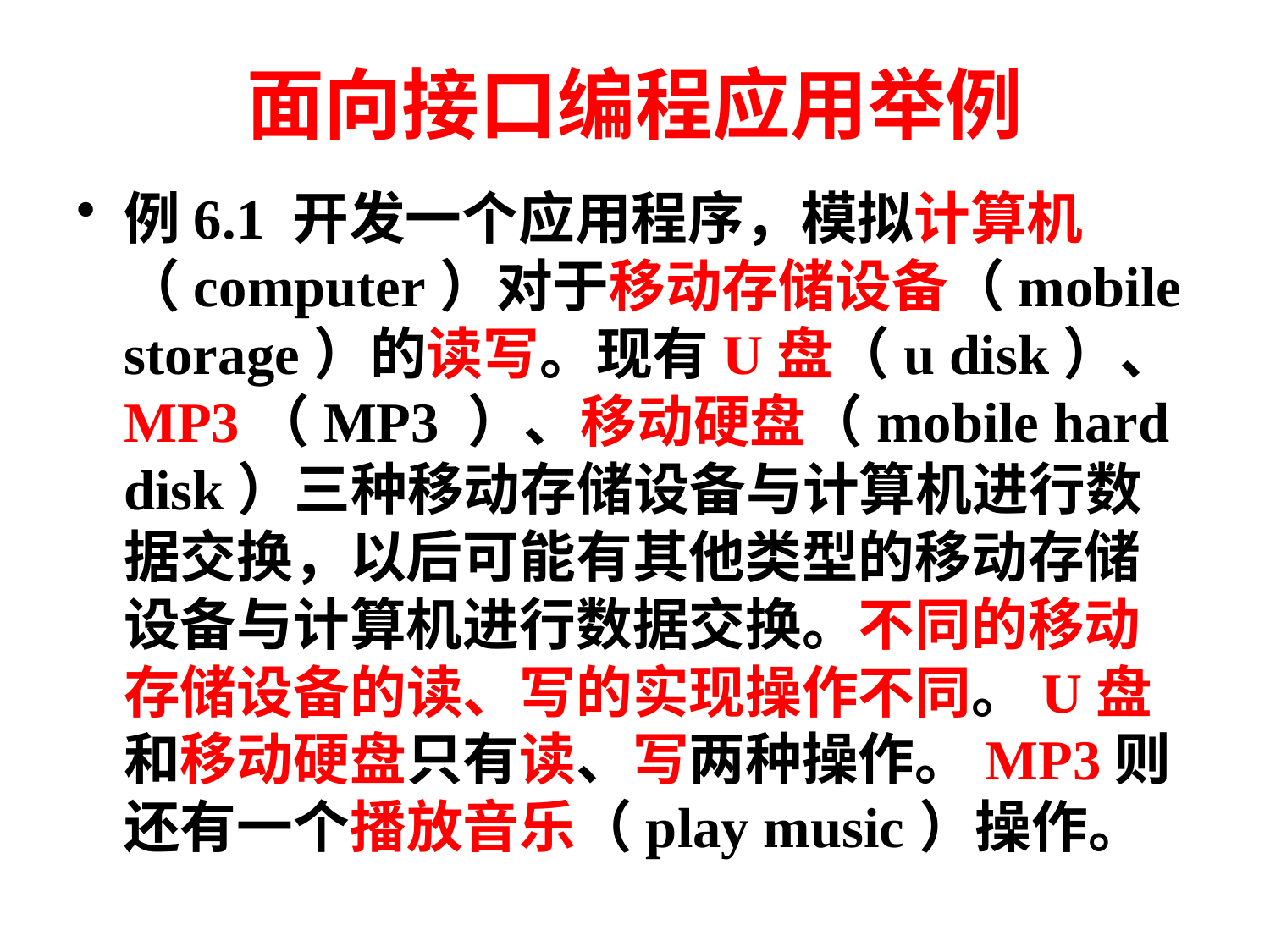

# 面向接口编程应用举例
例6.1 开发一个应用程序，模拟计算机（computer）对于移动存储设备（mobile storage）的读写。现有U盘（u disk）、MP3（MP3 ）、移动硬盘（mobile hard disk）三种移动存储设备与计算机进行数据交换，以后可能有其他类型的移动存储设备与计算机进行数据交换。不同的移动存储设备的读、写的实现操作不同。U盘和移动硬盘只有读、写两种操作。MP3则还有一个播放音乐（play music）操作。